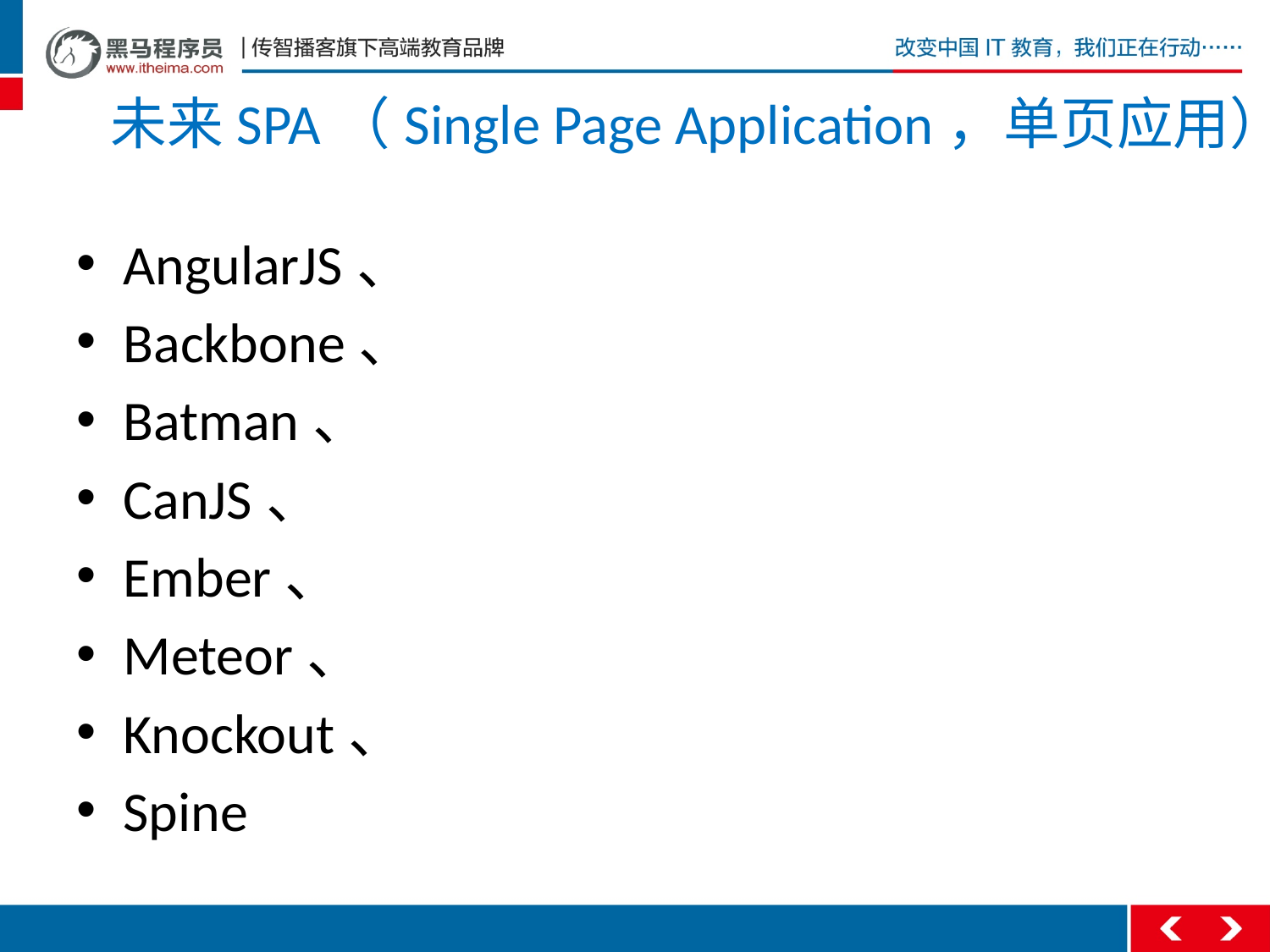

# 未来SPA（Single Page Application，单页应用）
AngularJS、
Backbone、
Batman、
CanJS、
Ember、
Meteor、
Knockout、
Spine